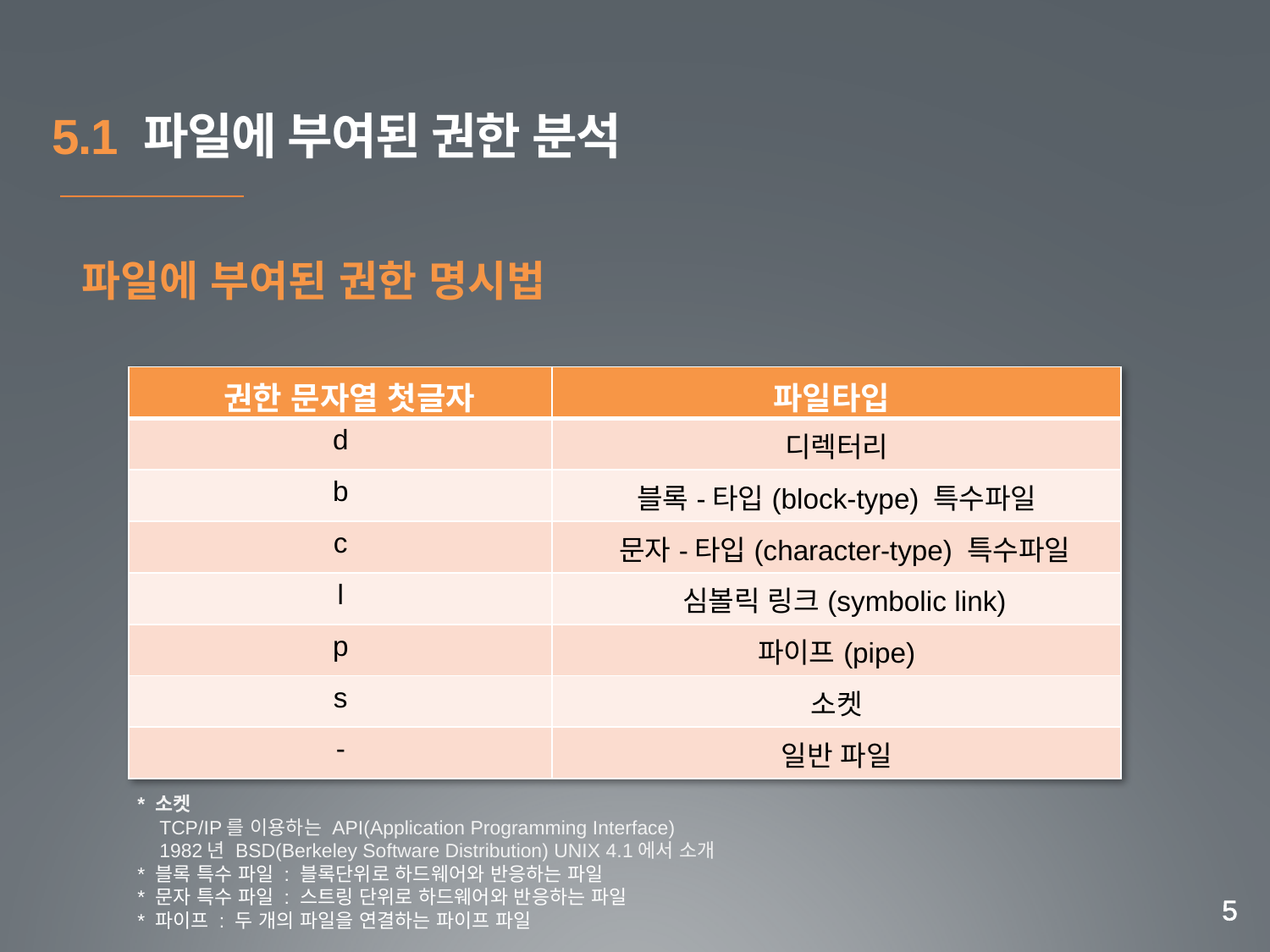

5.1 파일에 부여된 권한 분석
파일에 부여된 권한 명시법
| 권한 문자열 첫글자 | 파일타입 |
| --- | --- |
| d | 디렉터리 |
| b | 블록-타입(block-type) 특수파일 |
| c | 문자-타입(character-type) 특수파일 |
| l | 심볼릭 링크(symbolic link) |
| p | 파이프(pipe) |
| s | 소켓 |
| - | 일반 파일 |
* 소켓
    TCP/IP를 이용하는 API(Application Programming Interface)
    1982년 BSD(Berkeley Software Distribution) UNIX 4.1에서 소개
* 블록 특수 파일 : 블록단위로 하드웨어와 반응하는 파일
* 문자 특수 파일 : 스트링 단위로 하드웨어와 반응하는 파일
* 파이프 : 두 개의 파일을 연결하는 파이프 파일
5